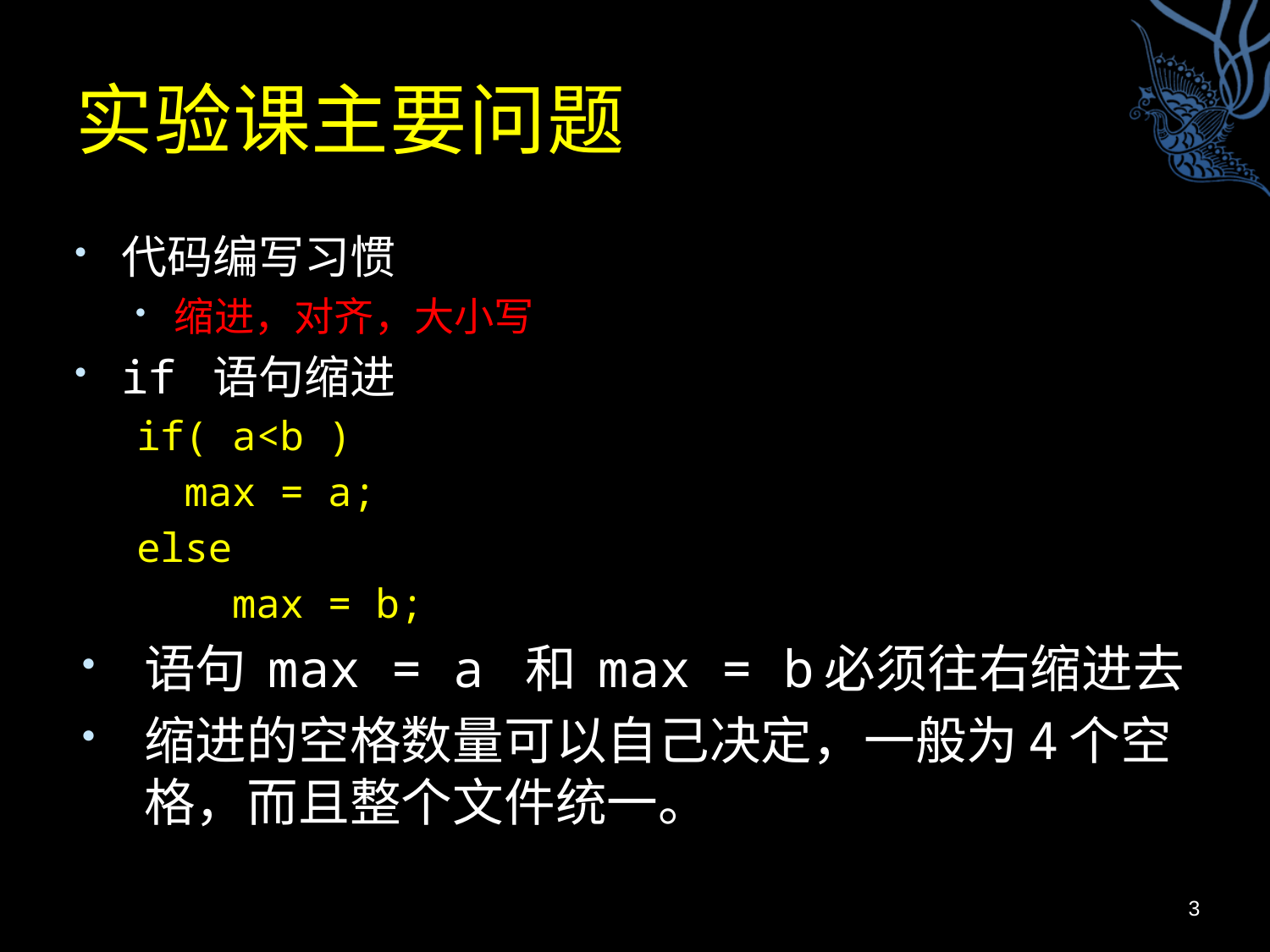

# 实验课主要问题
代码编写习惯
缩进，对齐，大小写
if 语句缩进
if( a<b )
	  max = a;
else
    max = b;
语句 max = a 和 max = b必须往右缩进去
缩进的空格数量可以自己决定，一般为4个空格，而且整个文件统一。
3